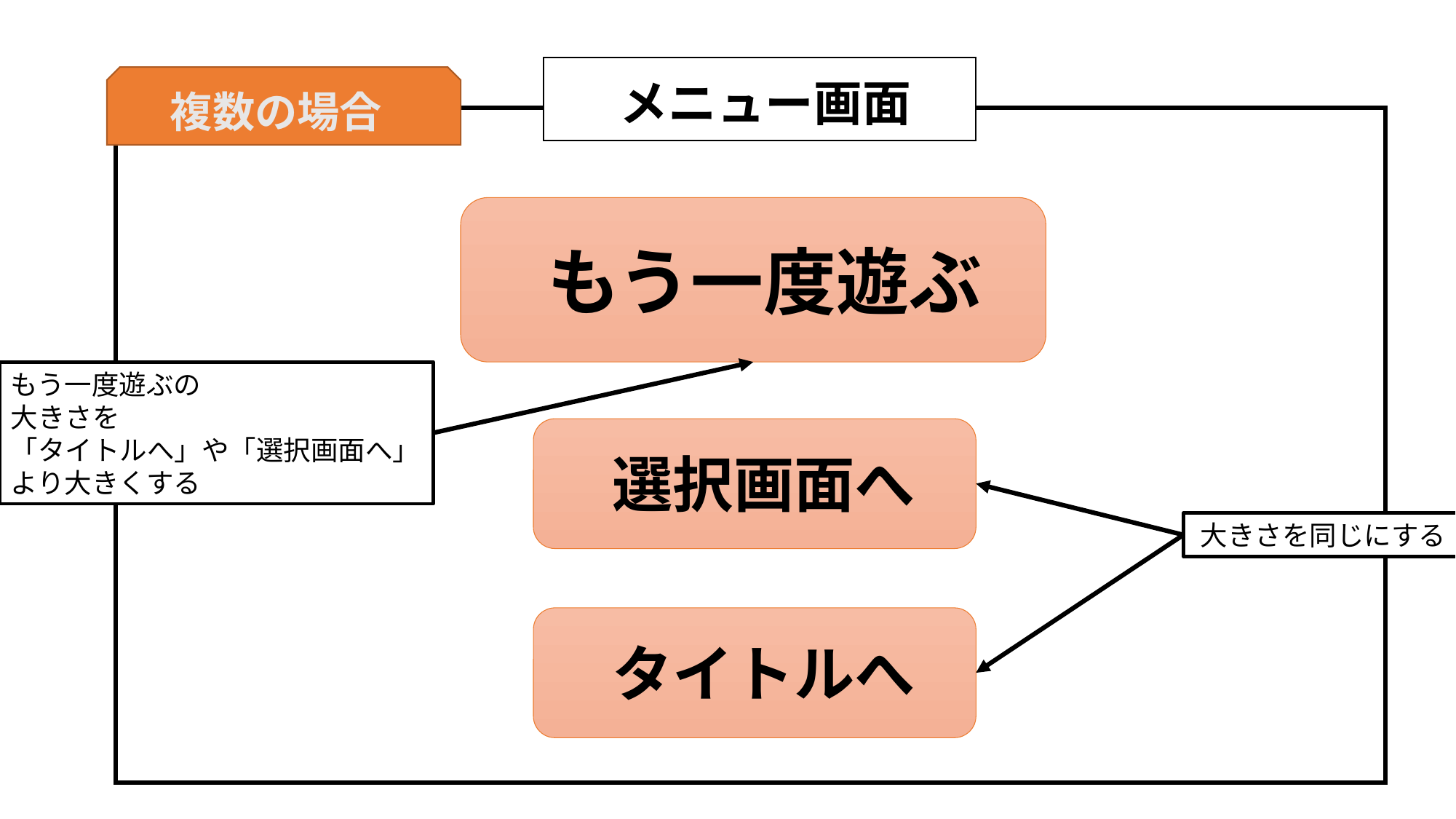

メニュー画面
複数の場合

もう一度遊ぶ
もう一度遊ぶの
大きさを
「タイトルへ」や「選択画面へ」より大きくする

選択画面へ
大きさを同じにする

タイトルへ